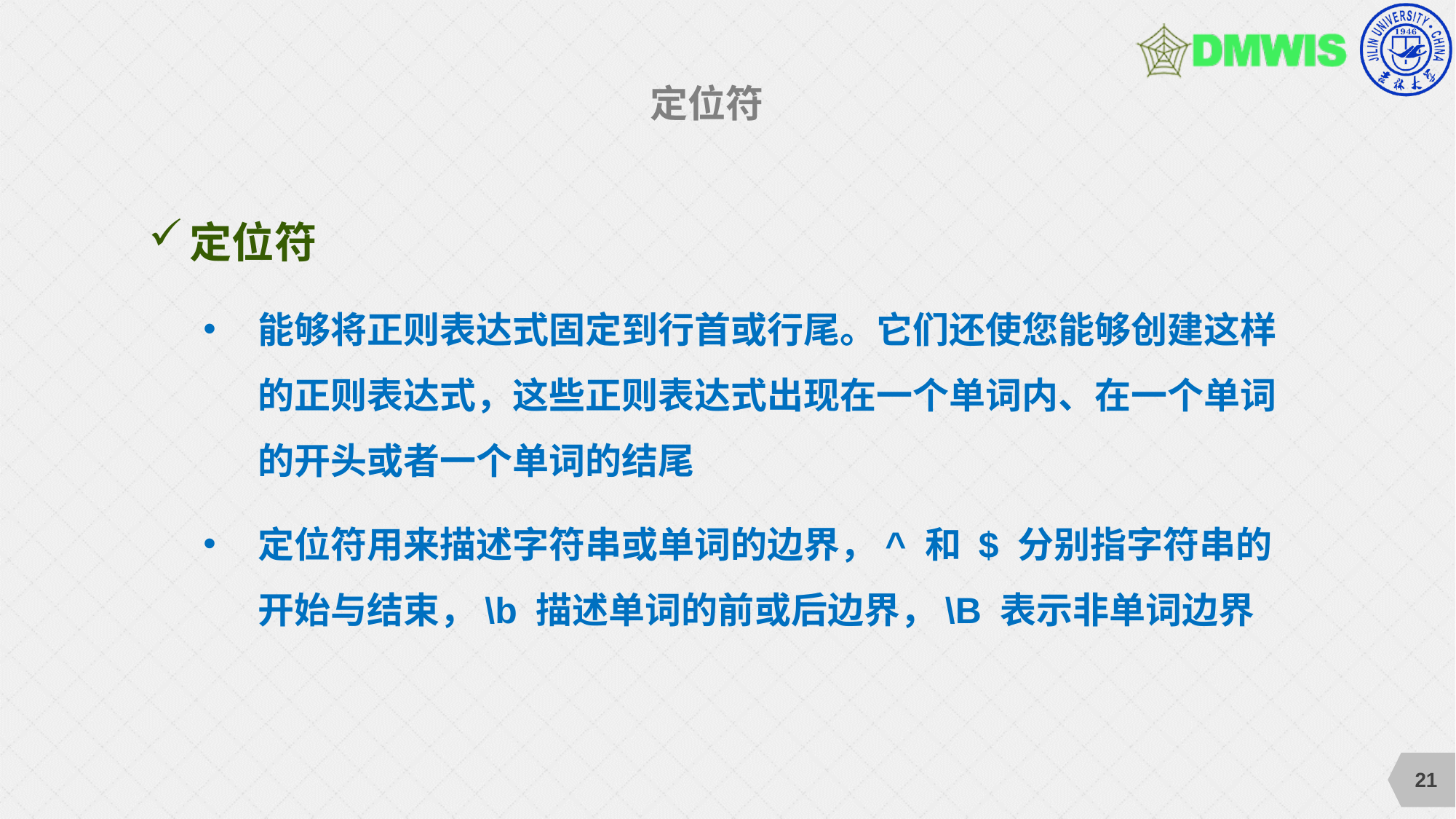

#
定位符
定位符
能够将正则表达式固定到行首或行尾。它们还使您能够创建这样的正则表达式，这些正则表达式出现在一个单词内、在一个单词的开头或者一个单词的结尾
定位符用来描述字符串或单词的边界，^ 和 $ 分别指字符串的开始与结束，\b 描述单词的前或后边界，\B 表示非单词边界
21